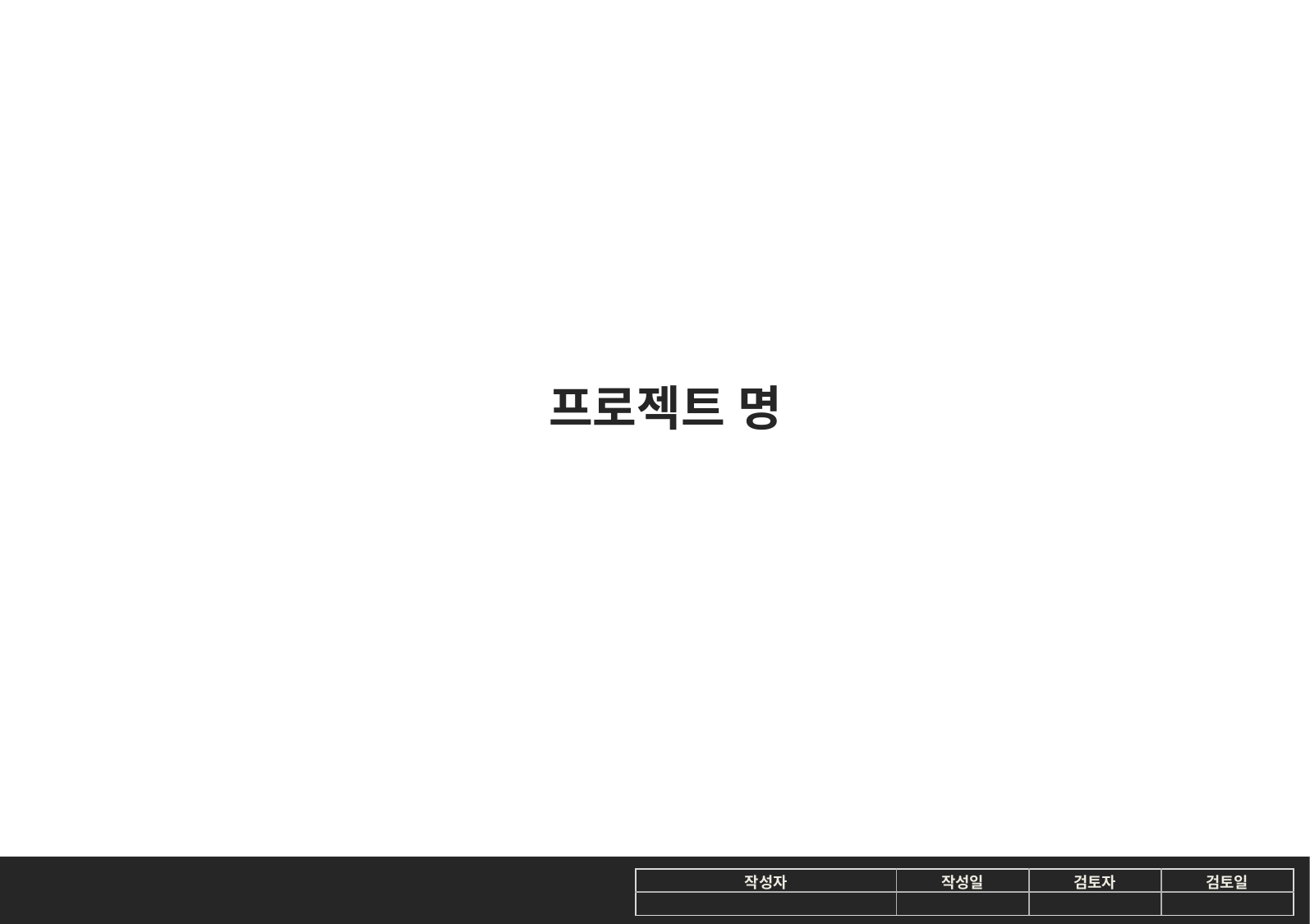

프로젝트 명

| 작성자 | 작성일 | 검토자 | 검토일 |
| --- | --- | --- | --- |
|  |  |  |  |